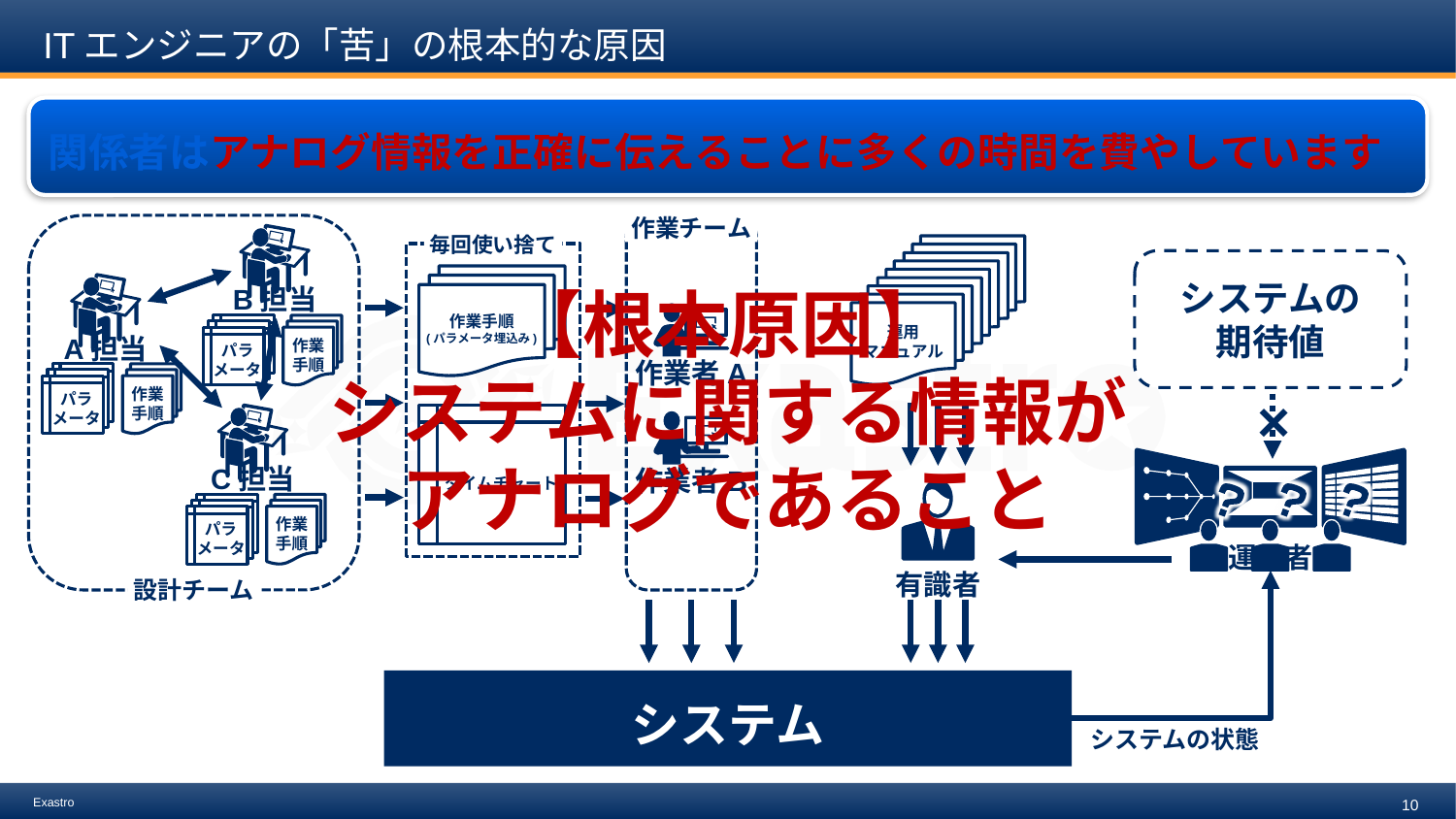

# ITエンジニアの「苦」の根本的な原因
関係者はアナログ情報を正確に伝えることに多くの時間を費やしています
作業チーム

毎回使い捨て

運用
マニュアル

システムの
期待値
作業手順
(パラメータ埋込み)

B担当

作業者A
パラ
メータ
パラ
メータ
パラ
メータ
作業
手順
A担当
パラ
メータ
パラ
メータ
パラ
メータ
作業
手順
×

タイムチャート

作業者B

C担当

有識者

パラ
メータ
パラ
メータ
パラ
メータ
作業
手順
運用者

設計チーム
システム
システムの状態
【根本原因】
システムに関する情報が
アナログであること